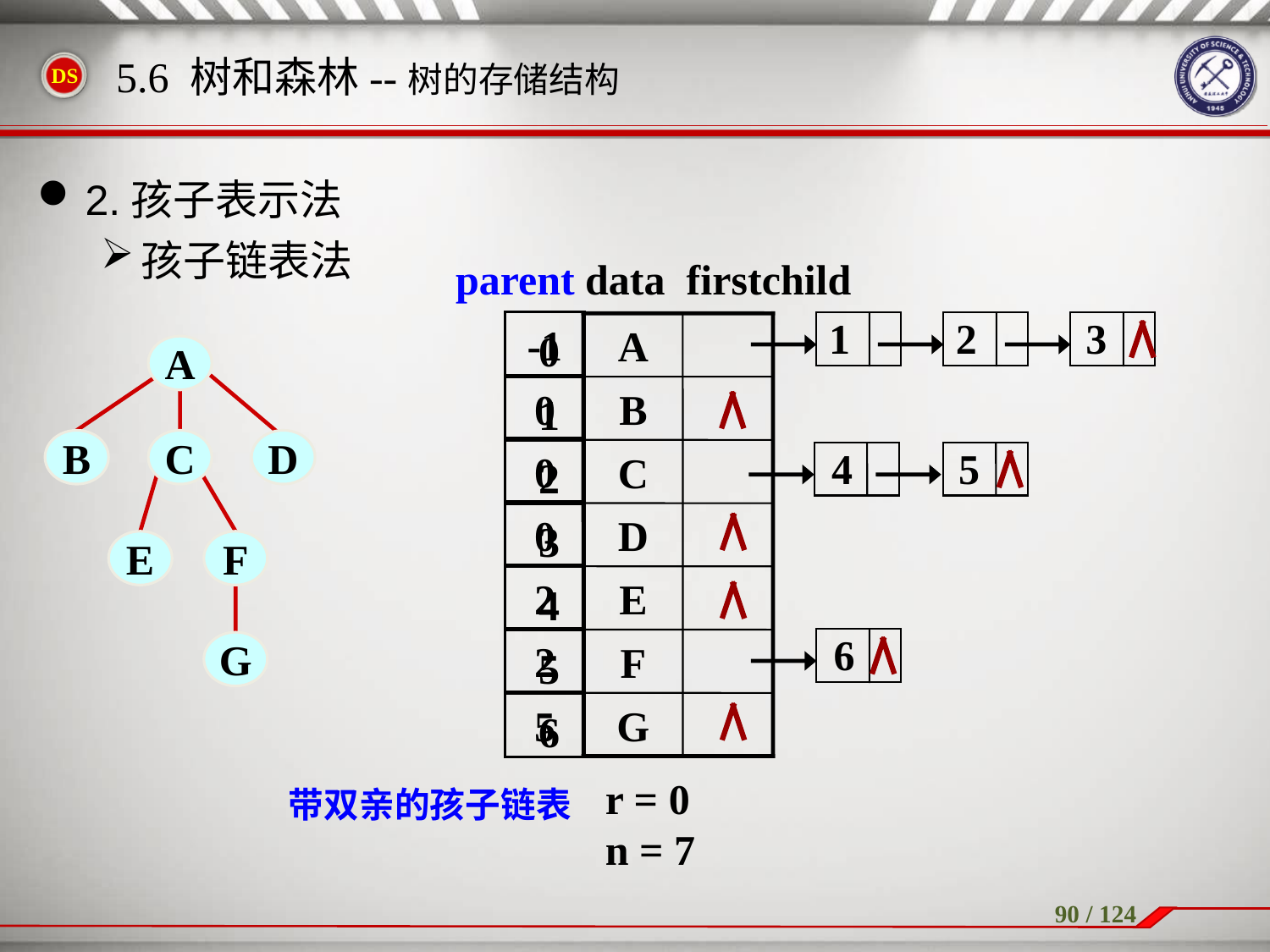

2.孩子表示法
孩子链表法
5.6 树和森林--树的存储结构
parent
data  firstchild
0
1
2
3
4
5
6
1
2
3
-1
0
0
0
2
2
5

A

B

C

D

E

F

G

A

B
C
D
E
F
G

  4          5

  6

r = 0
n = 7
带双亲的孩子链表